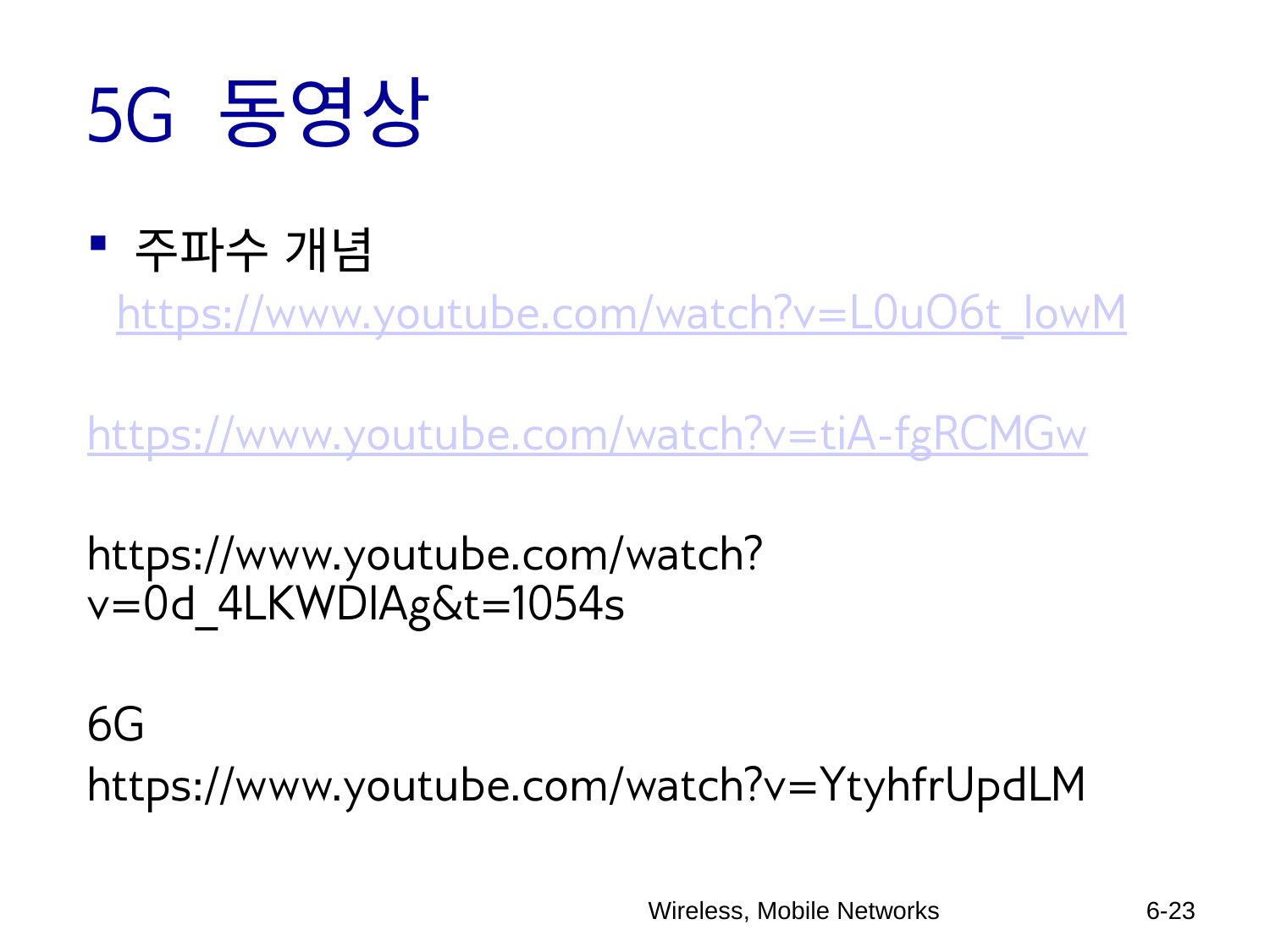

# 5G 동영상
주파수 개념
  https://www.youtube.com/watch?v=L0uO6t_lowM

https://www.youtube.com/watch?v=tiA-fgRCMGw

https://www.youtube.com/watch?v=0d_4LKWDIAg&t=1054s

6G
https://www.youtube.com/watch?v=YtyhfrUpdLM
Wireless, Mobile Networks
6-23